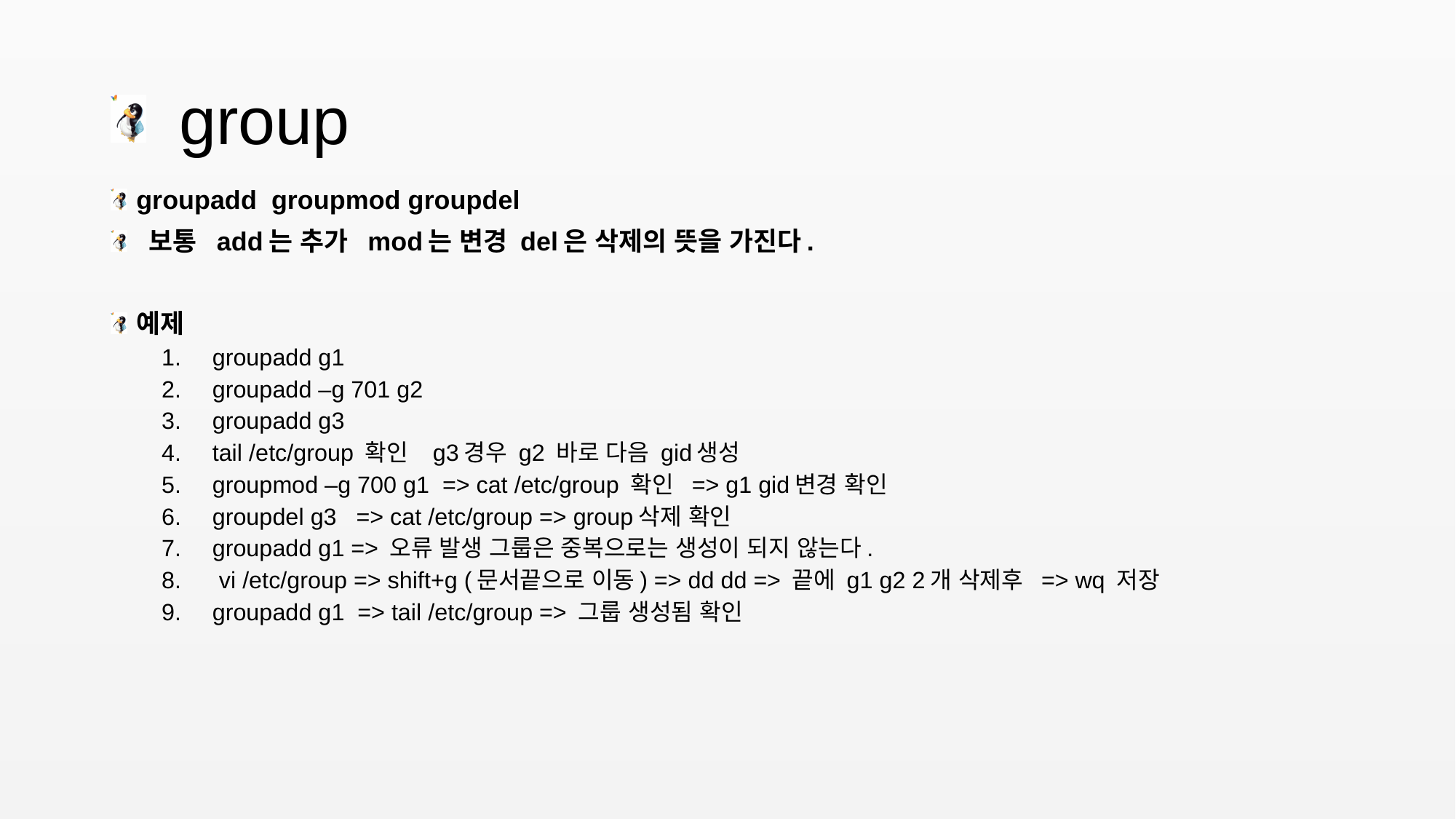

# group
groupadd  groupmod groupdel
 보통  add는 추가  mod는 변경 del은 삭제의 뜻을 가진다.

예제
groupadd g1
groupadd –g 701 g2
groupadd g3
tail /etc/group 확인   g3경우 g2 바로 다음 gid생성
groupmod –g 700 g1  => cat /etc/group 확인  => g1 gid변경 확인
groupdel g3   => cat /etc/group => group삭제 확인
groupadd g1 => 오류 발생 그룹은 중복으로는 생성이 되지 않는다.
 vi /etc/group => shift+g (문서끝으로 이동) => dd dd => 끝에 g1 g2 2개 삭제후  => wq 저장
groupadd g1  => tail /etc/group => 그룹 생성됨 확인